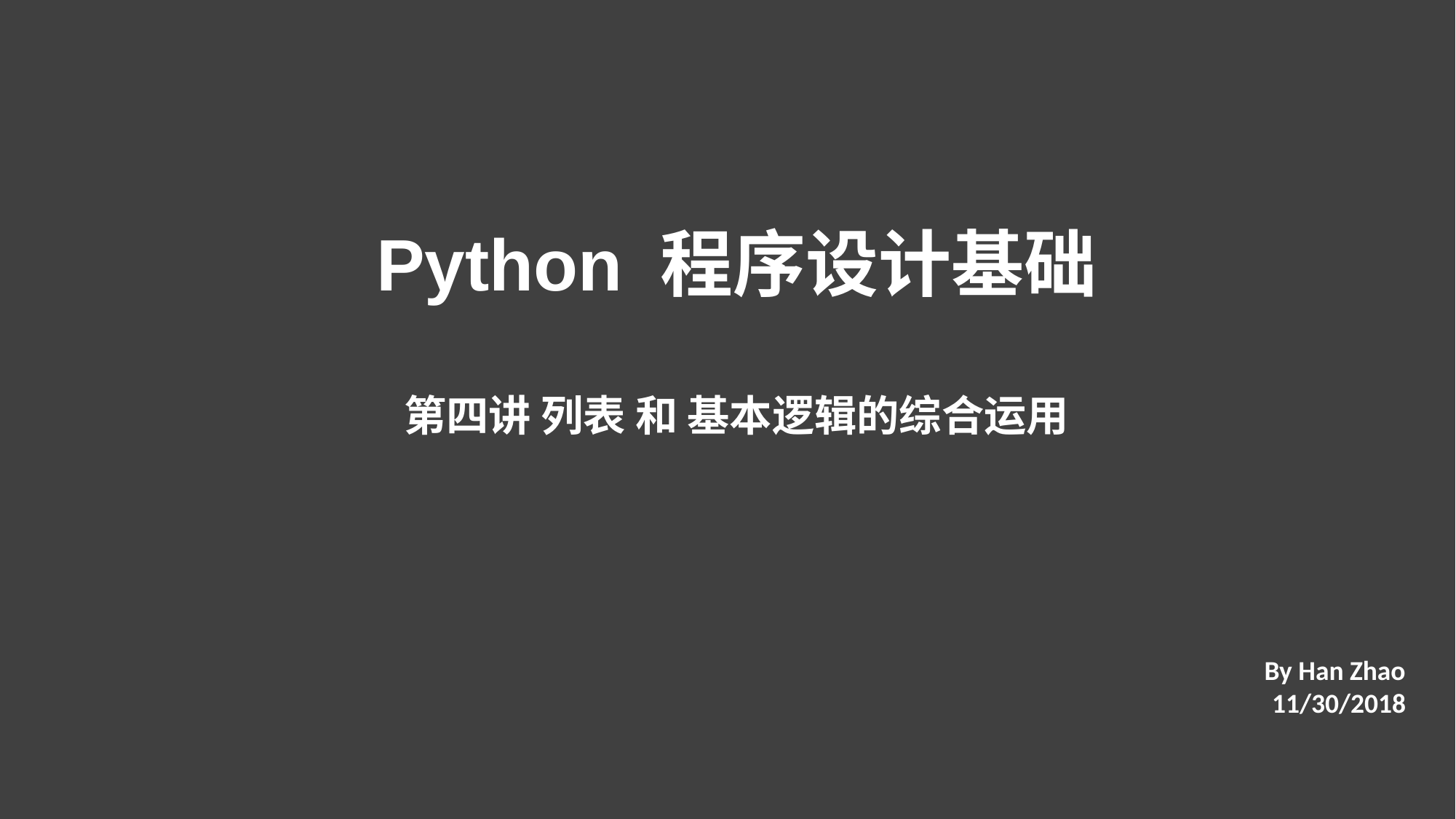

Python 程序设计基础
第四讲 列表 和 基本逻辑的综合运用
By Han Zhao
11/30/2018